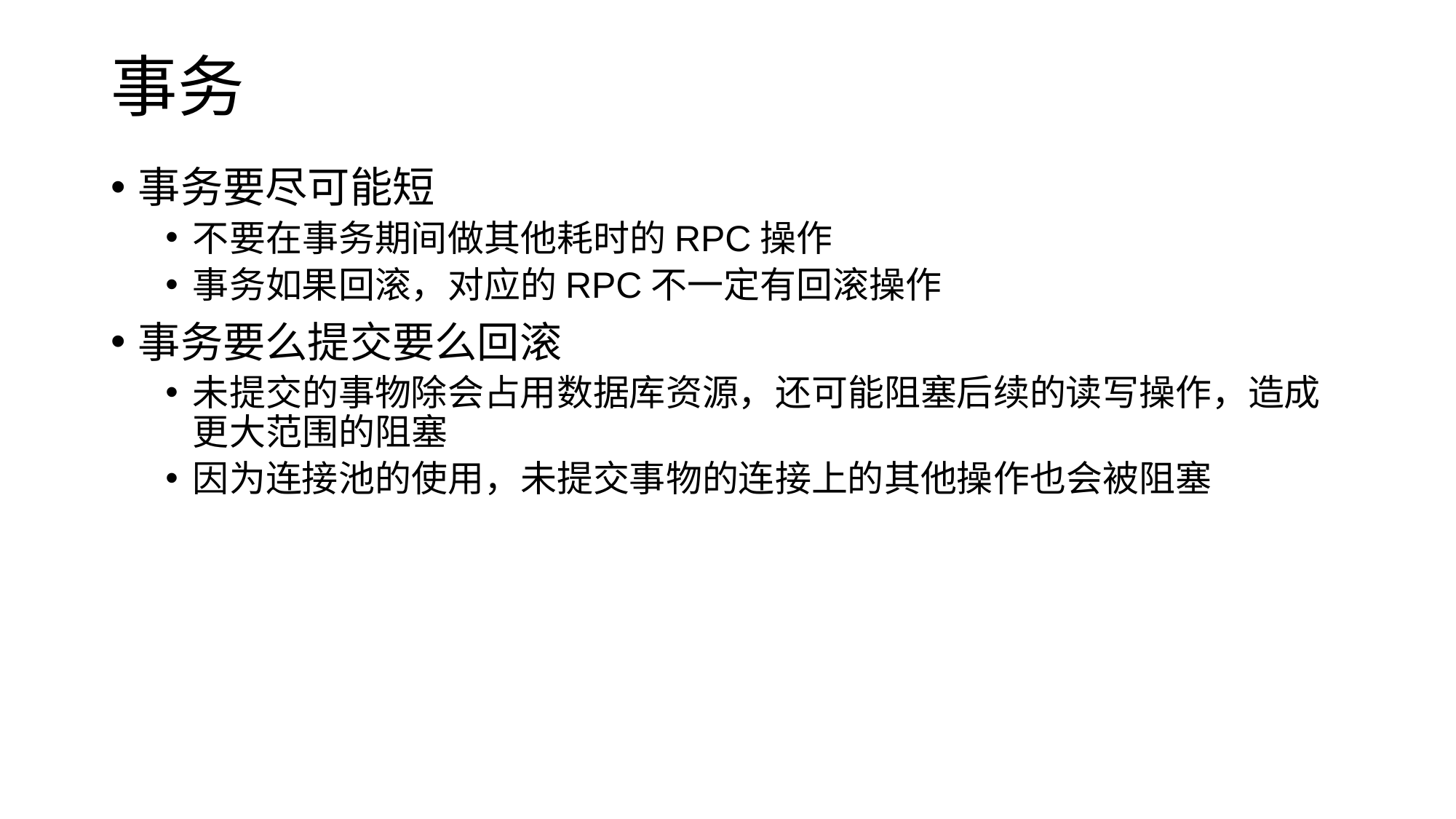

# 事务
事务要尽可能短
不要在事务期间做其他耗时的RPC操作
事务如果回滚，对应的RPC不一定有回滚操作
事务要么提交要么回滚
未提交的事物除会占用数据库资源，还可能阻塞后续的读写操作，造成更大范围的阻塞
因为连接池的使用，未提交事物的连接上的其他操作也会被阻塞